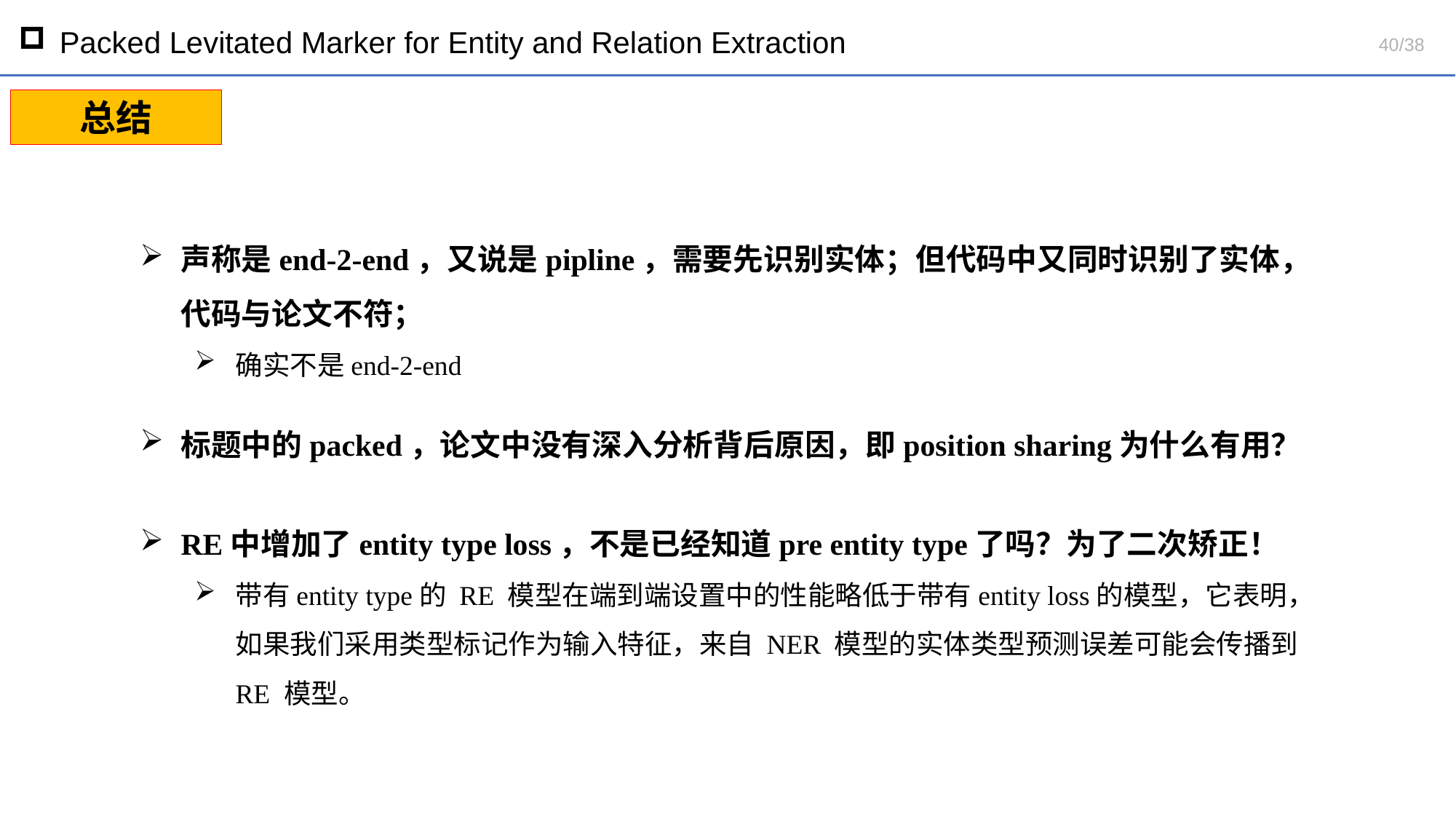

Packed Levitated Marker for Entity and Relation Extraction
40/38
总结
声称是end-2-end，又说是pipline，需要先识别实体；但代码中又同时识别了实体，代码与论文不符；
确实不是end-2-end
标题中的packed，论文中没有深入分析背后原因，即position sharing为什么有用？
RE中增加了entity type loss，不是已经知道pre entity type了吗？为了二次矫正！
带有entity type的 RE 模型在端到端设置中的性能略低于带有entity loss的模型，它表明，如果我们采用类型标记作为输入特征，来自 NER 模型的实体类型预测误差可能会传播到 RE 模型。